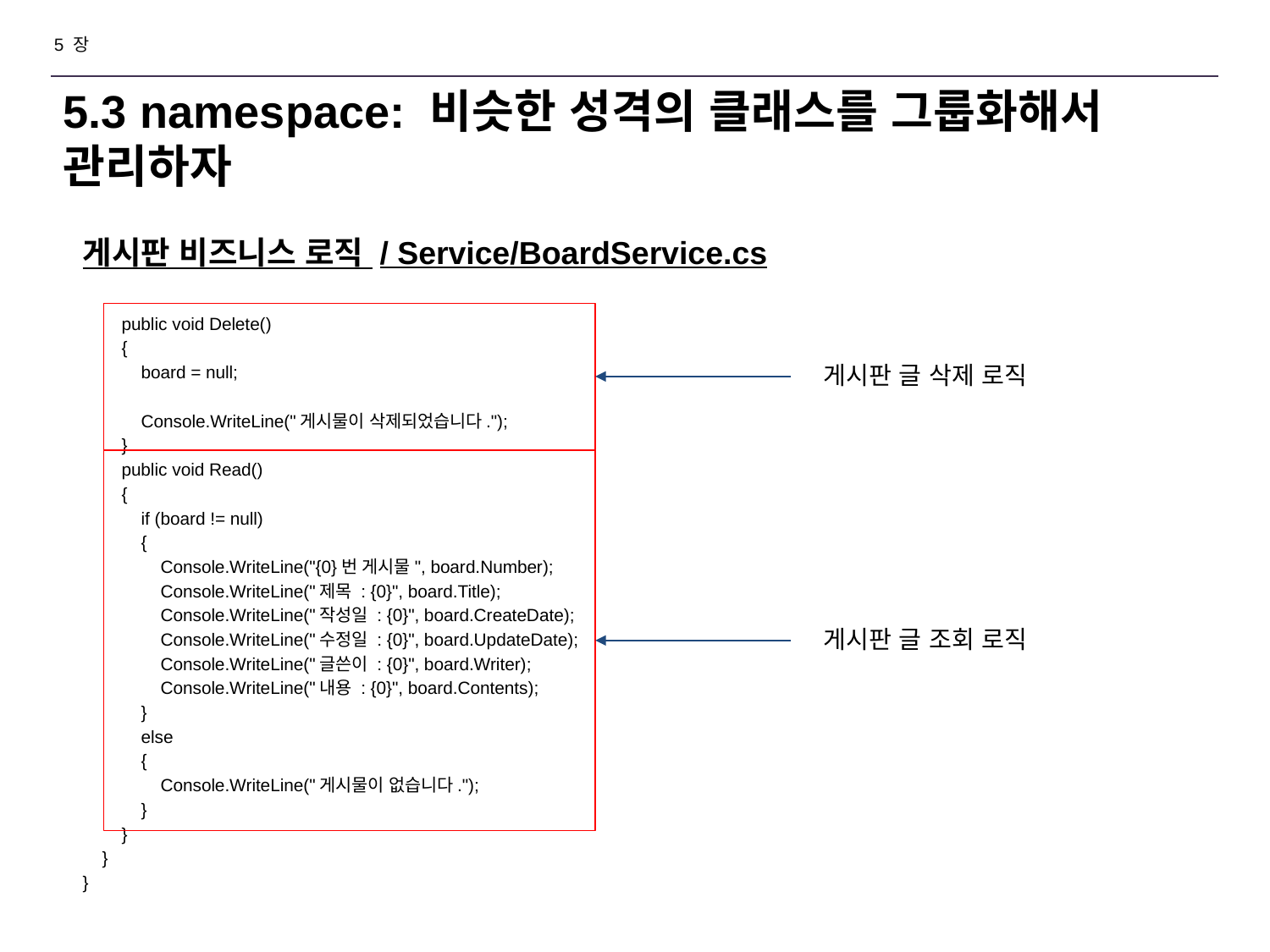

5 장
# 5.3 namespace: 비슷한 성격의 클래스를 그룹화해서 관리하자
게시판 비즈니스 로직 / Service/BoardService.cs
        public void Delete()
        {
            board = null;

            Console.WriteLine("게시물이 삭제되었습니다.");
        }
        public void Read()
        {
            if (board != null)
            {
                Console.WriteLine("{0}번 게시물", board.Number);
                Console.WriteLine("제목 : {0}", board.Title);
                Console.WriteLine("작성일 : {0}", board.CreateDate);
                Console.WriteLine("수정일 : {0}", board.UpdateDate);
                Console.WriteLine("글쓴이 : {0}", board.Writer);
                Console.WriteLine("내용 : {0}", board.Contents);
            }
            else
            {
                Console.WriteLine("게시물이 없습니다.");
            }
        }
    }
}

게시판 글 삭제 로직

게시판 글 조회 로직